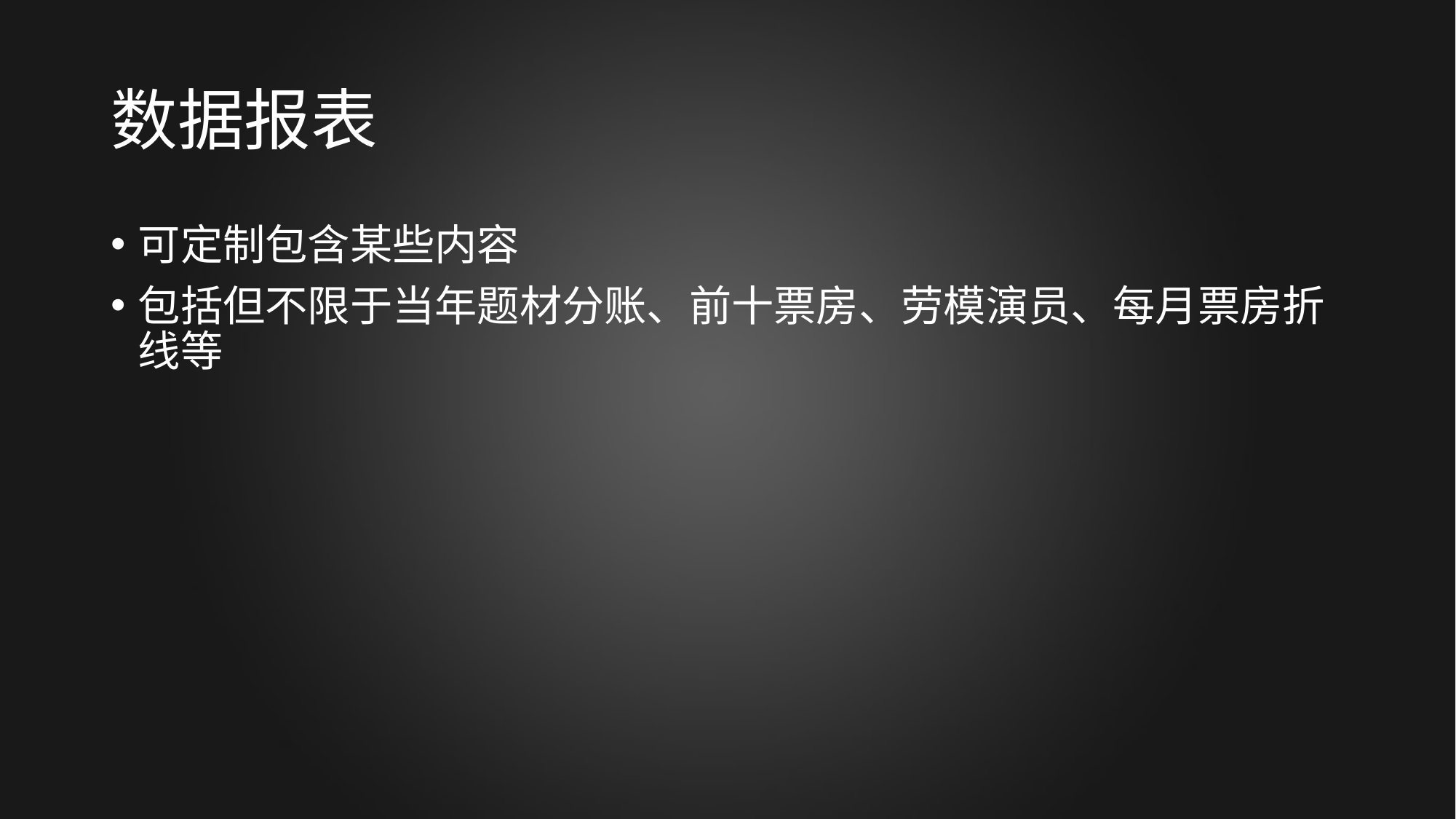

# 数据报表
可定制包含某些内容
包括但不限于当年题材分账、前十票房、劳模演员、每月票房折线等